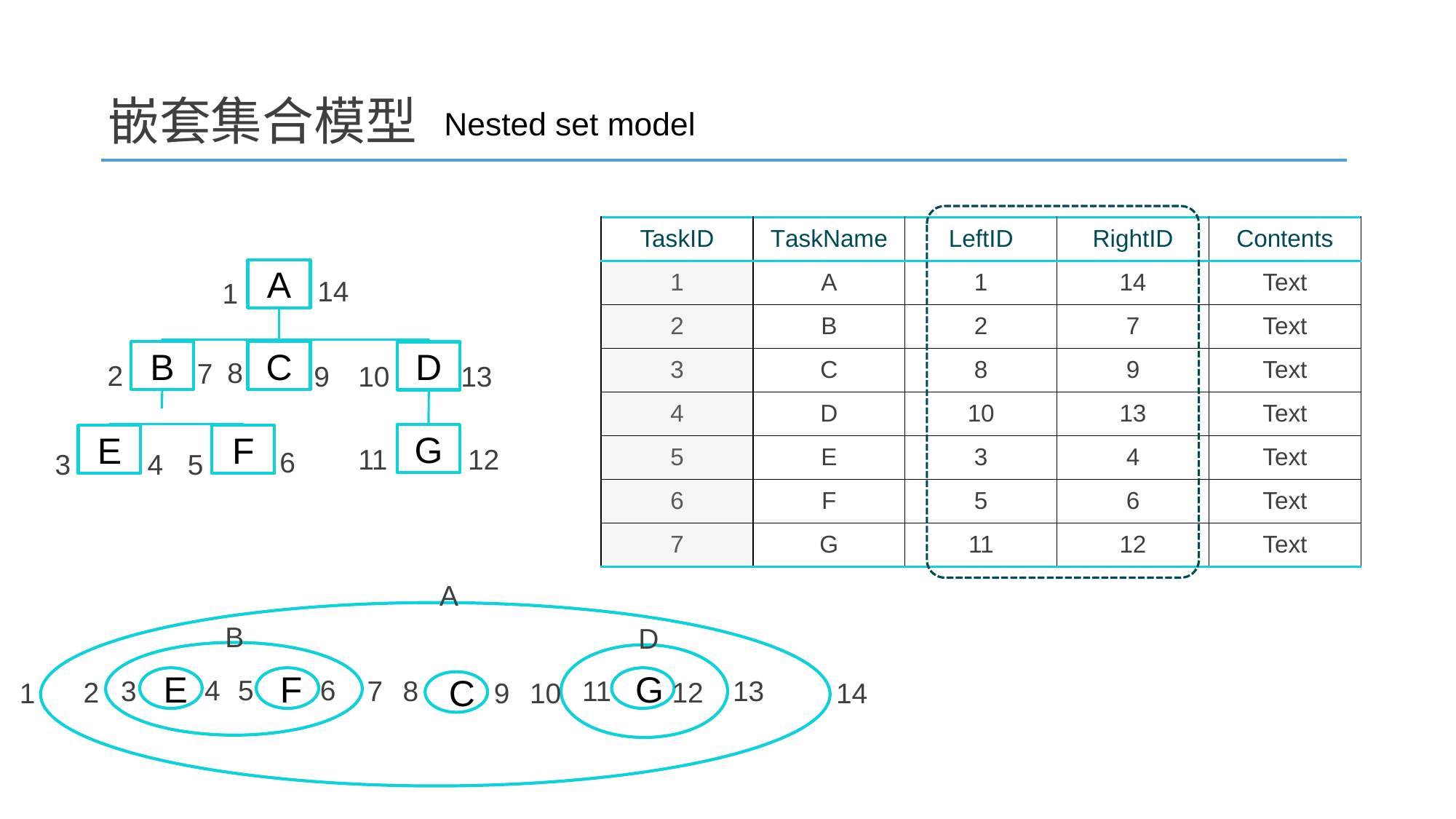

# 嵌套集合模型
 Nested set model

| TaskID | TaskName | LeftID | RightID | Contents |
| --- | --- | --- | --- | --- |
| 1 | A | 1 | 14 | Text |
| 2 | B | 2 | 7 | Text |
| 3 | C | 8 | 9 | Text |
| 4 | D | 10 | 13 | Text |
| 5 | E | 3 | 4 | Text |
| 6 | F | 5 | 6 | Text |
| 7 | G | 11 | 12 | Text |
A
14
1
B
C
D
8
7
2
9
10
13
G
E
F
11
12
6
3
4
5
A

B
D

4
5
6
13
11
8
7
3
12
2
E
F
G
1
9
10
14
C